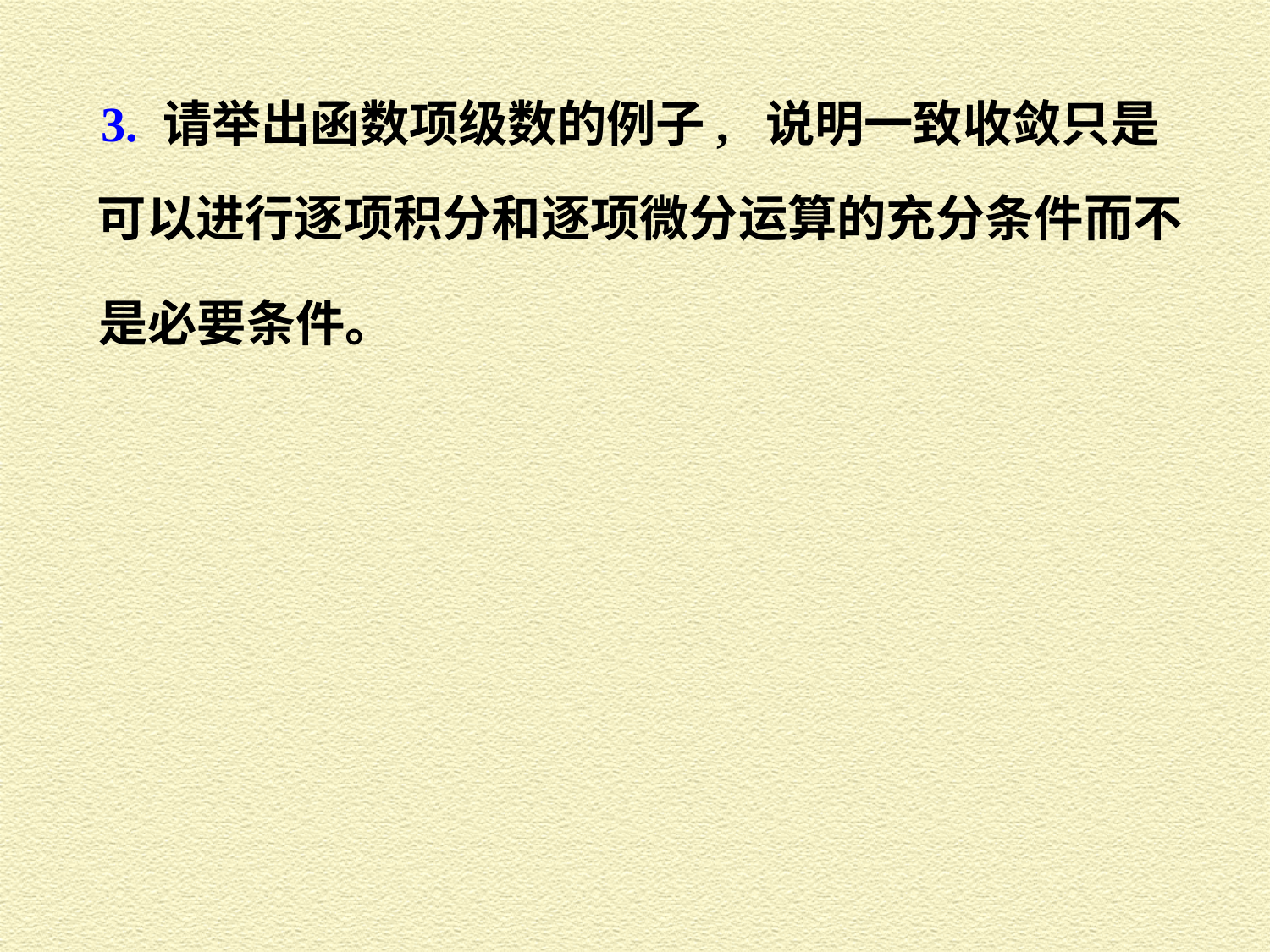

3. 请举出函数项级数的例子,  说明一致收敛只是
可以进行逐项积分和逐项微分运算的充分条件而不
是必要条件。